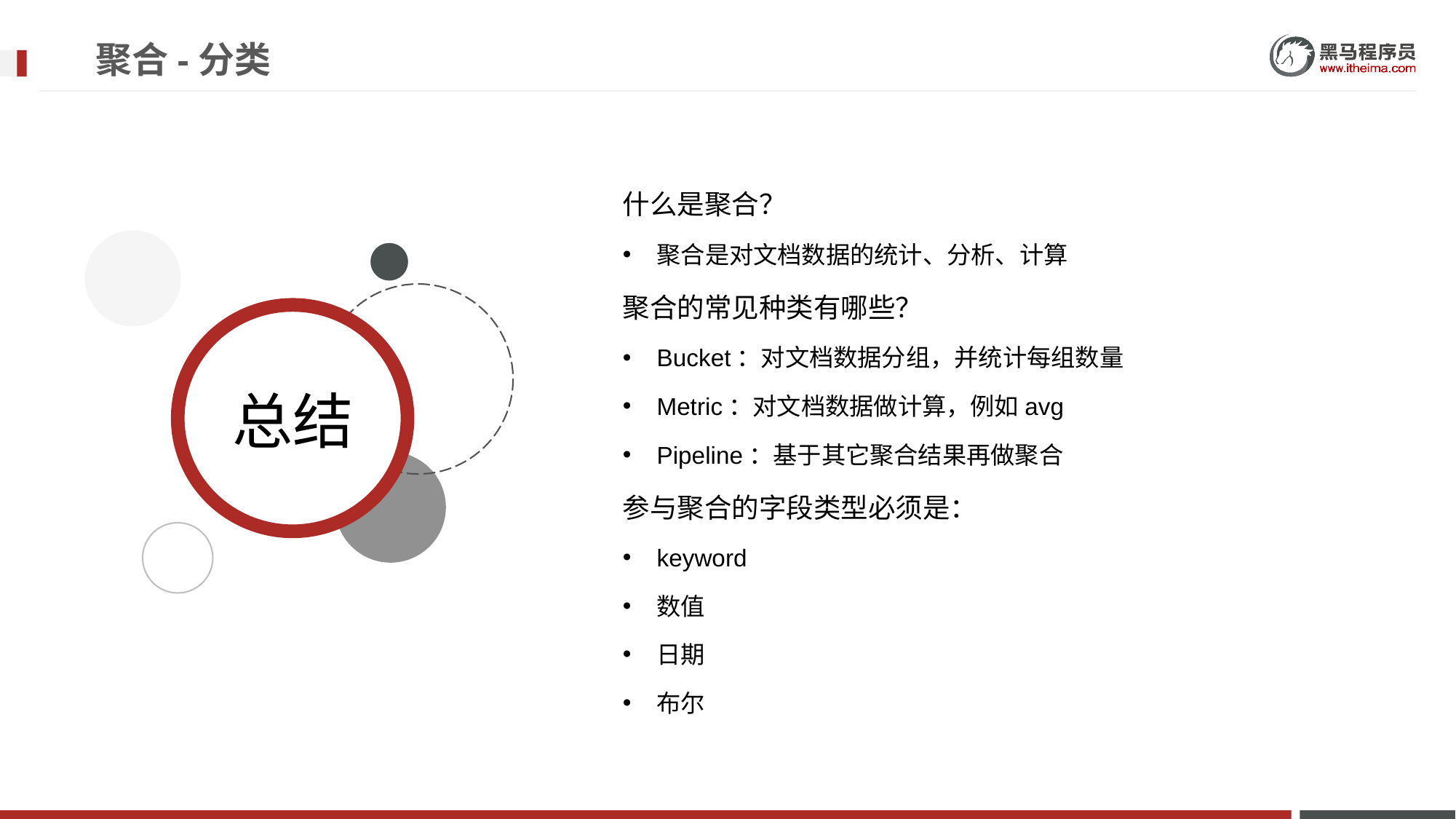

# 聚合-分类
什么是聚合？
聚合是对文档数据的统计、分析、计算
聚合的常见种类有哪些？
Bucket：对文档数据分组，并统计每组数量
Metric：对文档数据做计算，例如avg
Pipeline：基于其它聚合结果再做聚合
参与聚合的字段类型必须是：
keyword
数值
日期
布尔